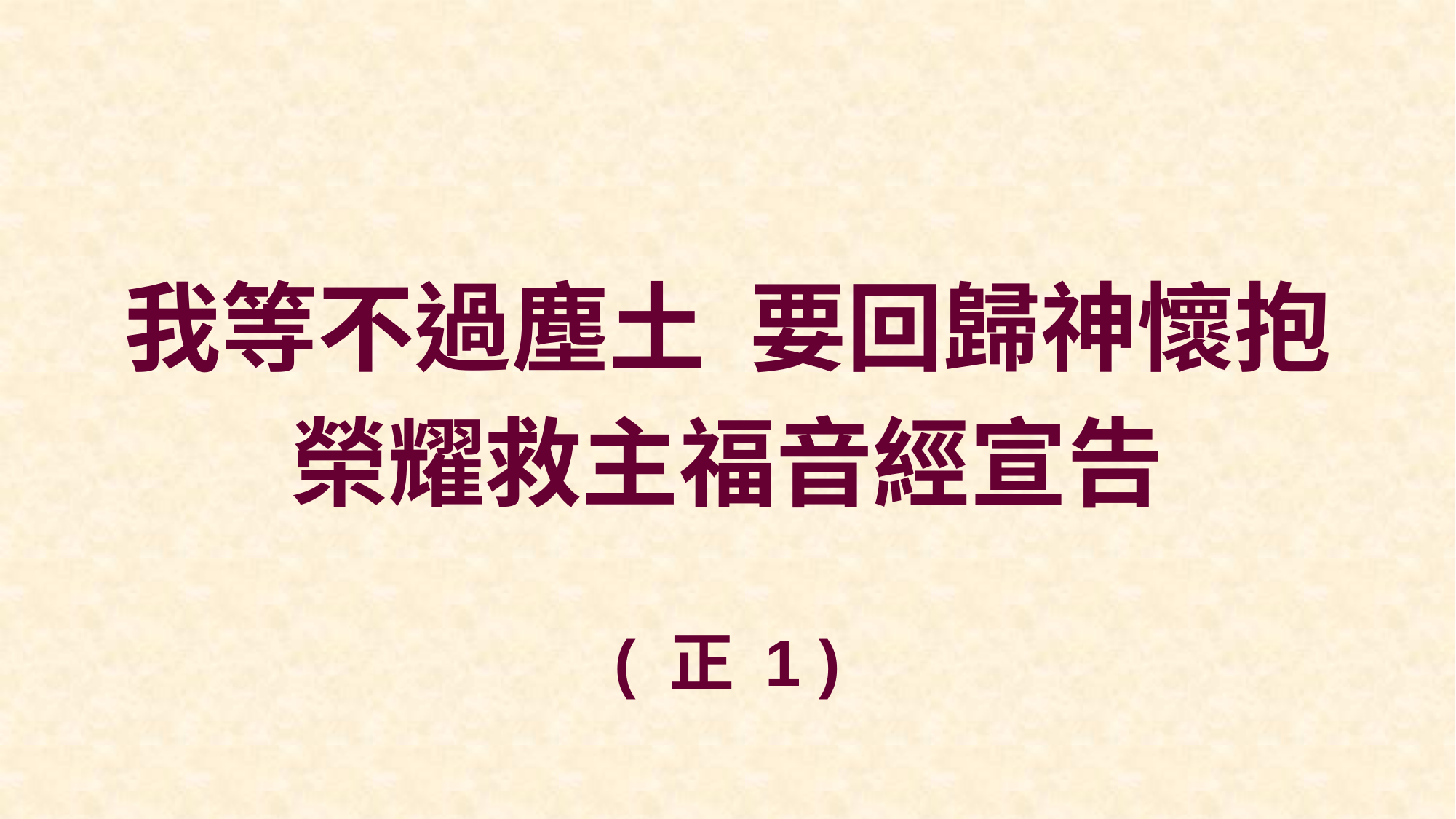

我等不過塵土  要回歸神懷抱
榮耀救主福音經宣告
( 正 1 )